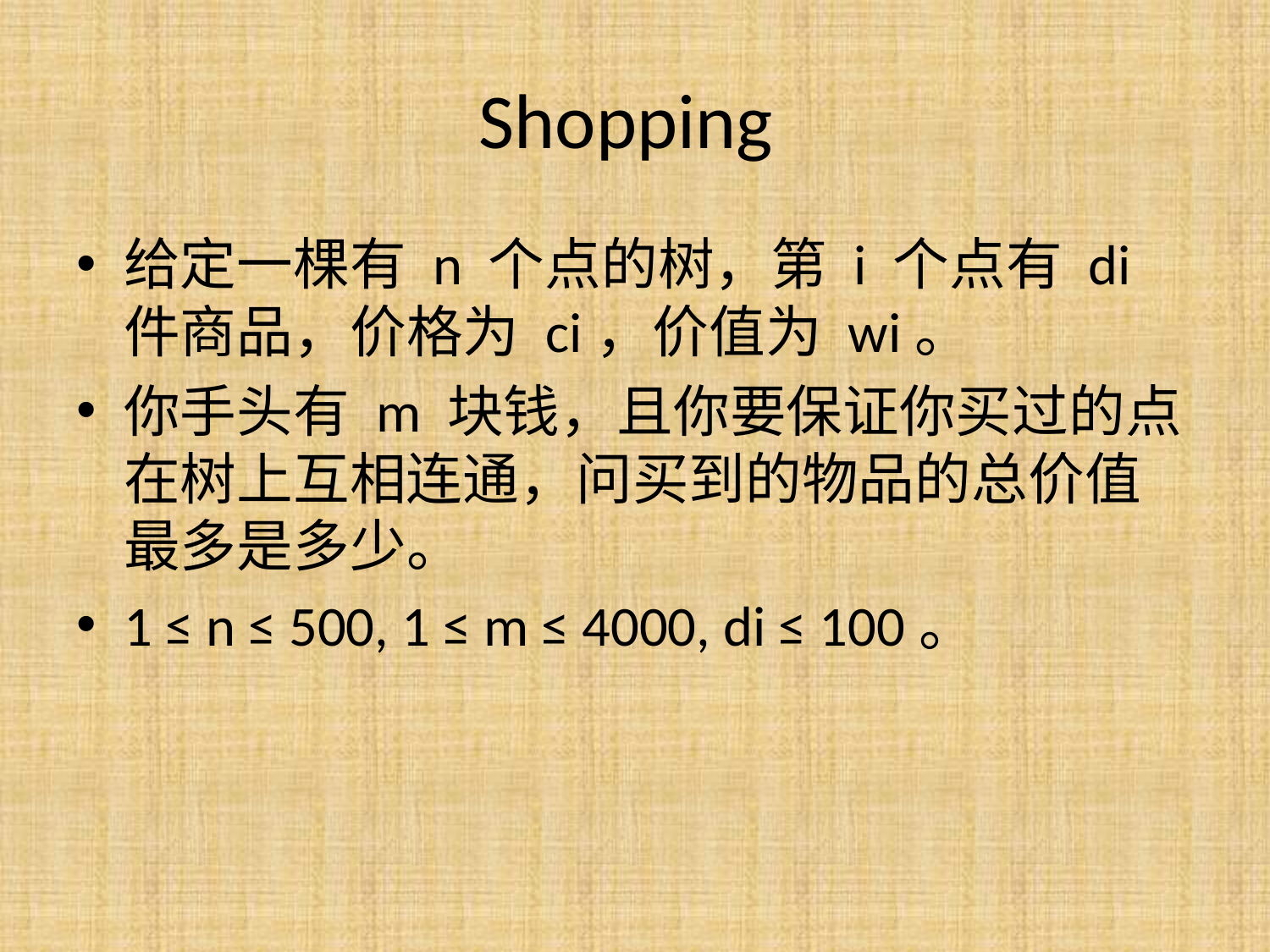

# Shopping
给定一棵有 n 个点的树，第 i 个点有 di 件商品，价格为 ci，价值为 wi。
你手头有 m 块钱，且你要保证你买过的点在树上互相连通，问买到的物品的总价值最多是多少。
1 ≤ n ≤ 500, 1 ≤ m ≤ 4000, di ≤ 100。